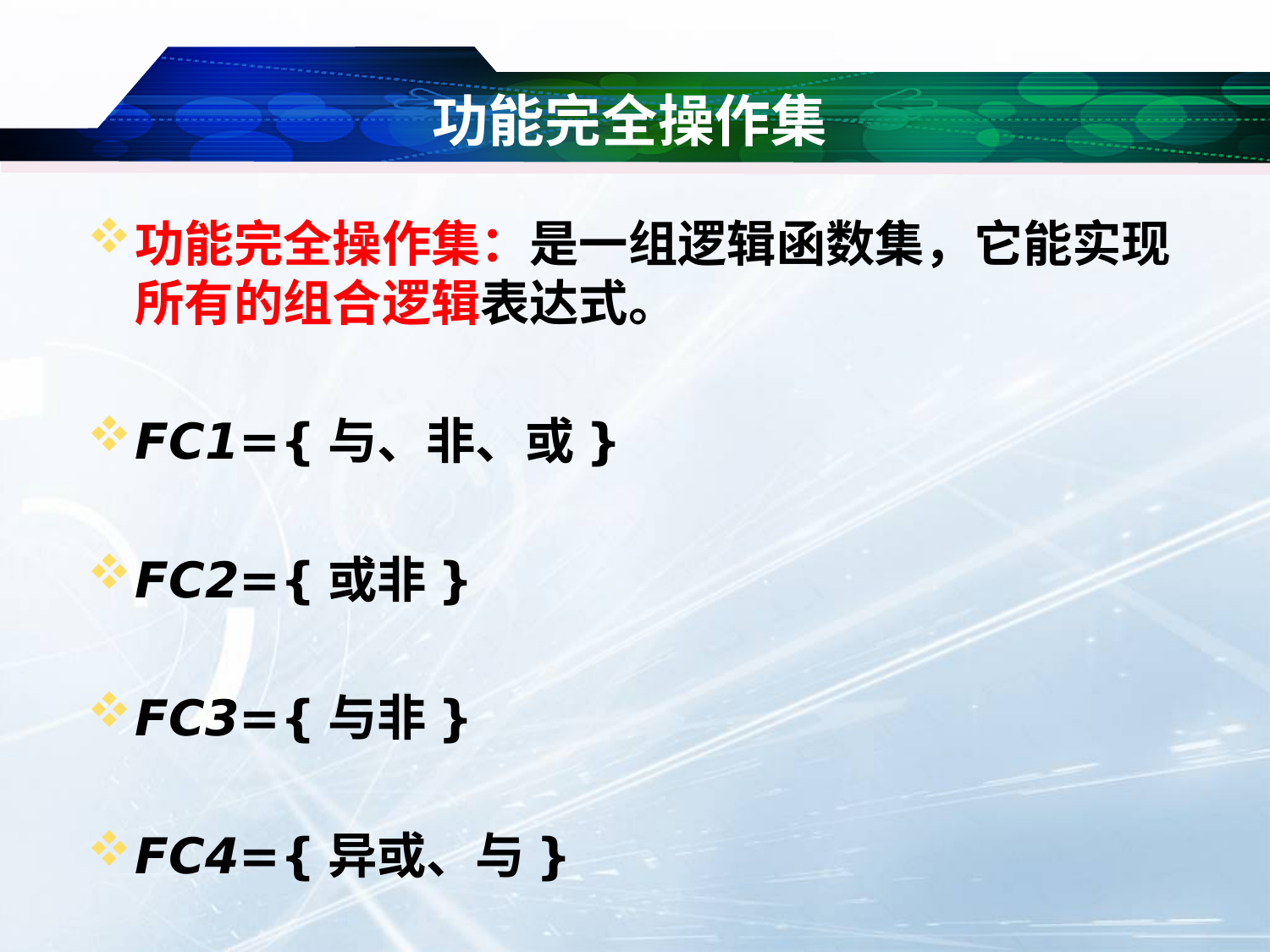

# 功能完全操作集
功能完全操作集：是一组逻辑函数集，它能实现所有的组合逻辑表达式。

FC1={与、非、或}

FC2={或非}

FC3={与非}

FC4={异或、与}